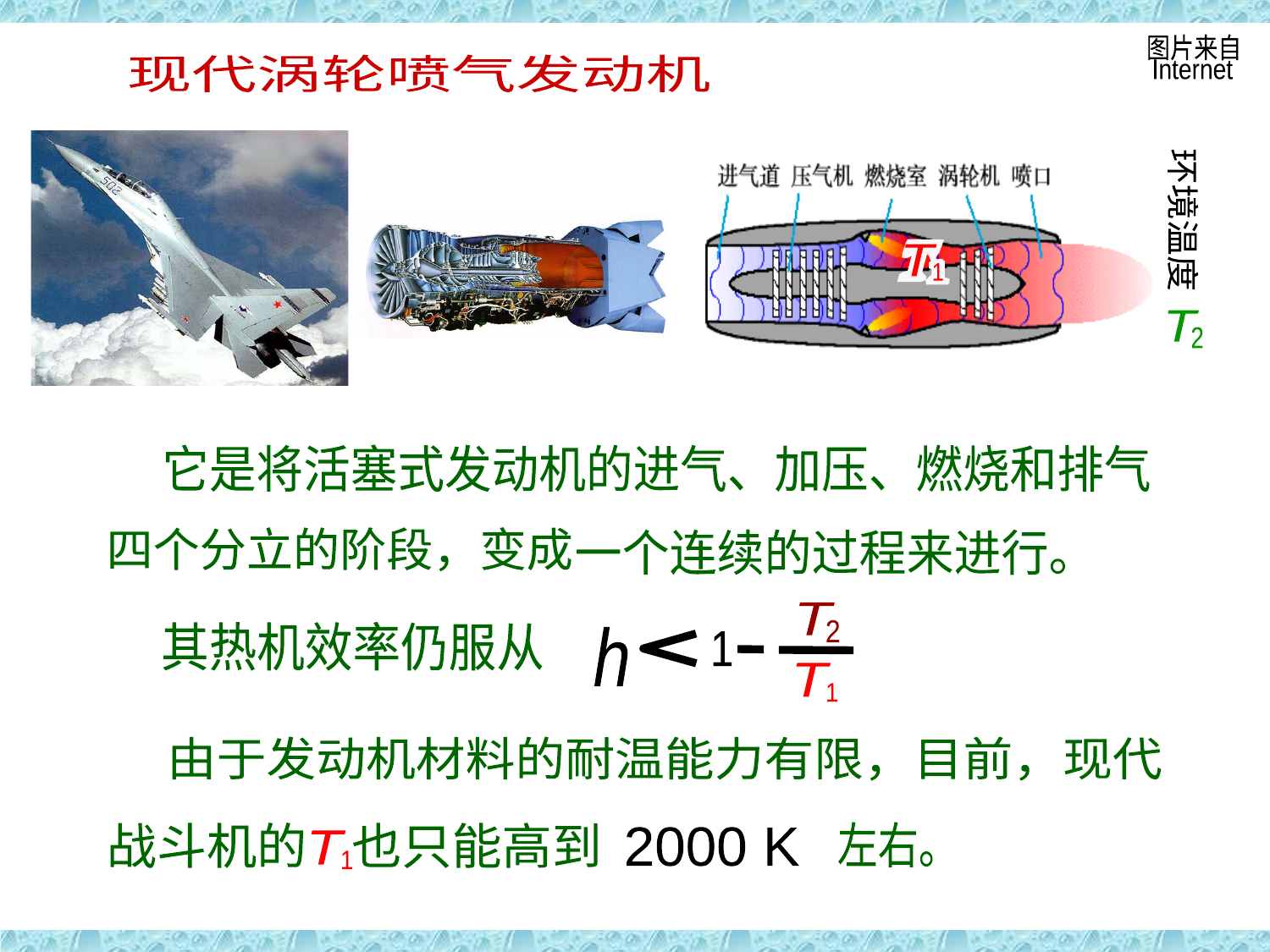

现代涡轮发动机
图片来自
Internet
现代涡轮喷气发动机

环境温度

T
1
T
2

它是将活塞式发动机的进气、加压、燃烧和排气
四个分立的阶段，变成
一个连续的过程来进行。
T
2
其热机效率仍服从
η
1

T
1
由于发动机材料的耐温能力有限，目前，现代
左右。
战斗机的    也只能高到
2000 K
T
1